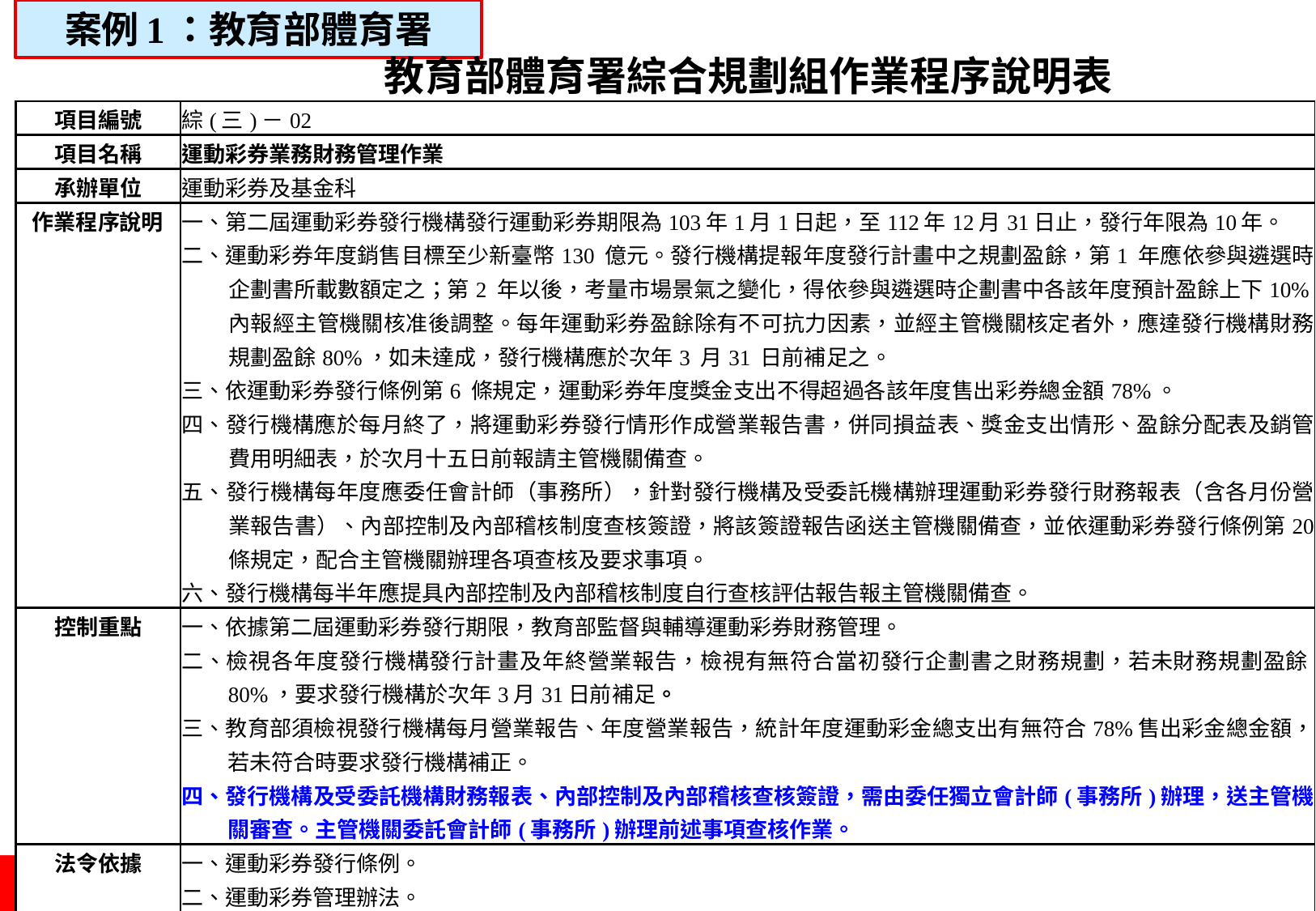

案例1：教育部體育署
教育部體育署綜合規劃組作業程序說明表

| 項目編號 | 綜(三)－02 |
| --- | --- |
| 項目名稱 | 運動彩券業務財務管理作業 |
| 承辦單位 | 運動彩券及基金科 |
| 作業程序說明 | 一、第二屆運動彩券發行機構發行運動彩券期限為103年1月1日起，至112年12月31日止，發行年限為10年。 二、運動彩券年度銷售目標至少新臺幣130 億元。發行機構提報年度發行計畫中之規劃盈餘，第1 年應依參與遴選時企劃書所載數額定之；第2 年以後，考量市場景氣之變化，得依參與遴選時企劃書中各該年度預計盈餘上下10%內報經主管機關核准後調整。每年運動彩券盈餘除有不可抗力因素，並經主管機關核定者外，應達發行機構財務規劃盈餘80%，如未達成，發行機構應於次年3 月31 日前補足之。 三、依運動彩券發行條例第6 條規定，運動彩券年度獎金支出不得超過各該年度售出彩券總金額78%。 四、發行機構應於每月終了，將運動彩券發行情形作成營業報告書，併同損益表、獎金支出情形、盈餘分配表及銷管費用明細表，於次月十五日前報請主管機關備查。 五、發行機構每年度應委任會計師（事務所），針對發行機構及受委託機構辦理運動彩券發行財務報表（含各月份營業報告書）、內部控制及內部稽核制度查核簽證，將該簽證報告函送主管機關備查，並依運動彩券發行條例第20 條規定，配合主管機關辦理各項查核及要求事項。 六、發行機構每半年應提具內部控制及內部稽核制度自行查核評估報告報主管機關備查。 |
| 控制重點 | 一、依據第二屆運動彩券發行期限，教育部監督與輔導運動彩券財務管理。 二、檢視各年度發行機構發行計畫及年終營業報告，檢視有無符合當初發行企劃書之財務規劃，若未財務規劃盈餘80%，要求發行機構於次年3月31日前補足。 三、教育部須檢視發行機構每月營業報告、年度營業報告，統計年度運動彩金總支出有無符合78%售出彩金總金額，若未符合時要求發行機構補正。 四、發行機構及受委託機構財務報表、內部控制及內部稽核查核簽證，需由委任獨立會計師(事務所)辦理，送主管機關審查。主管機關委託會計師(事務所)辦理前述事項查核作業。 |
| 法令依據 | 一、運動彩券發行條例。 二、運動彩券管理辦法。 |